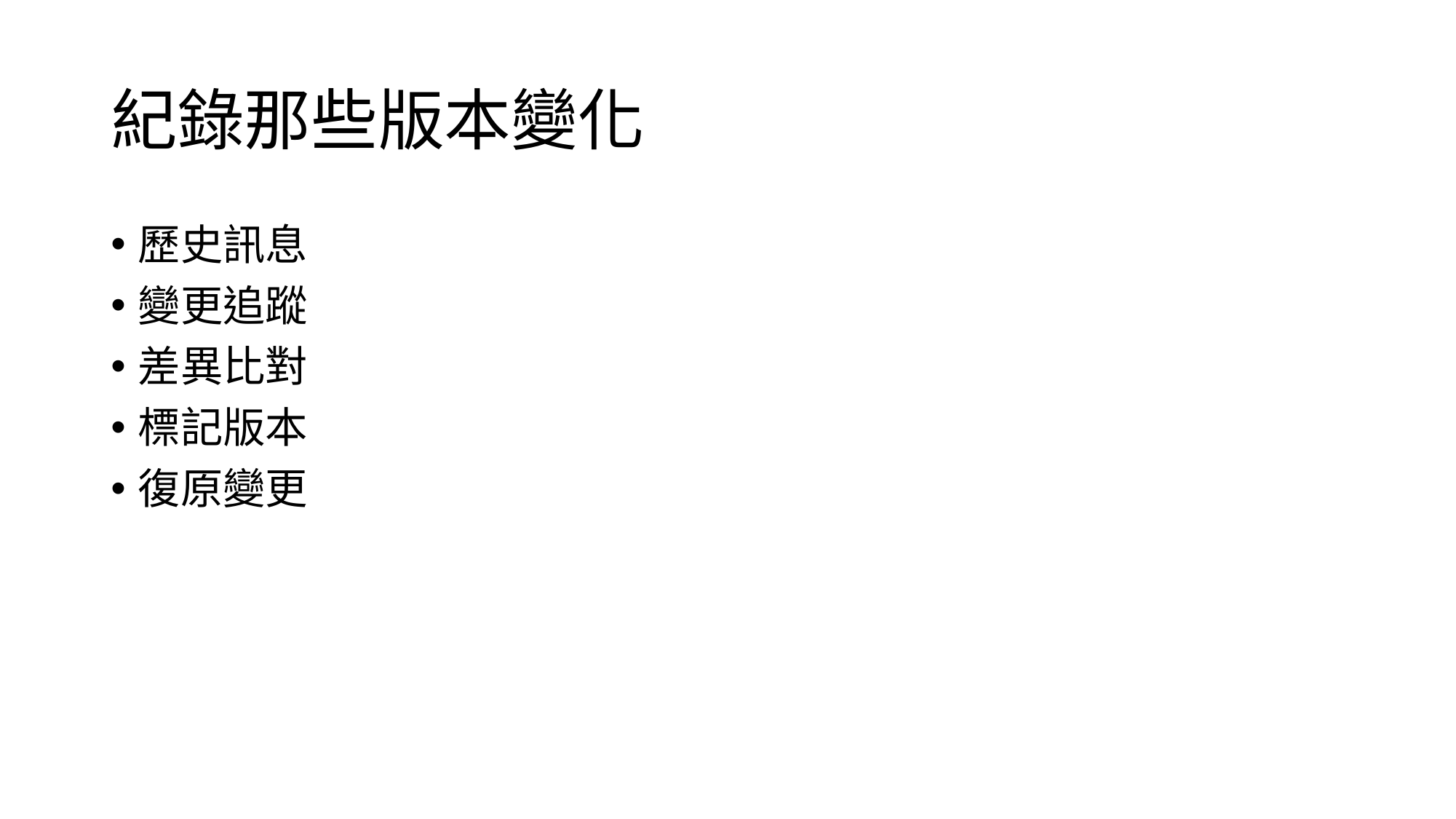

# 紀錄那些版本變化
歷史訊息
變更追蹤
差異比對
標記版本
復原變更